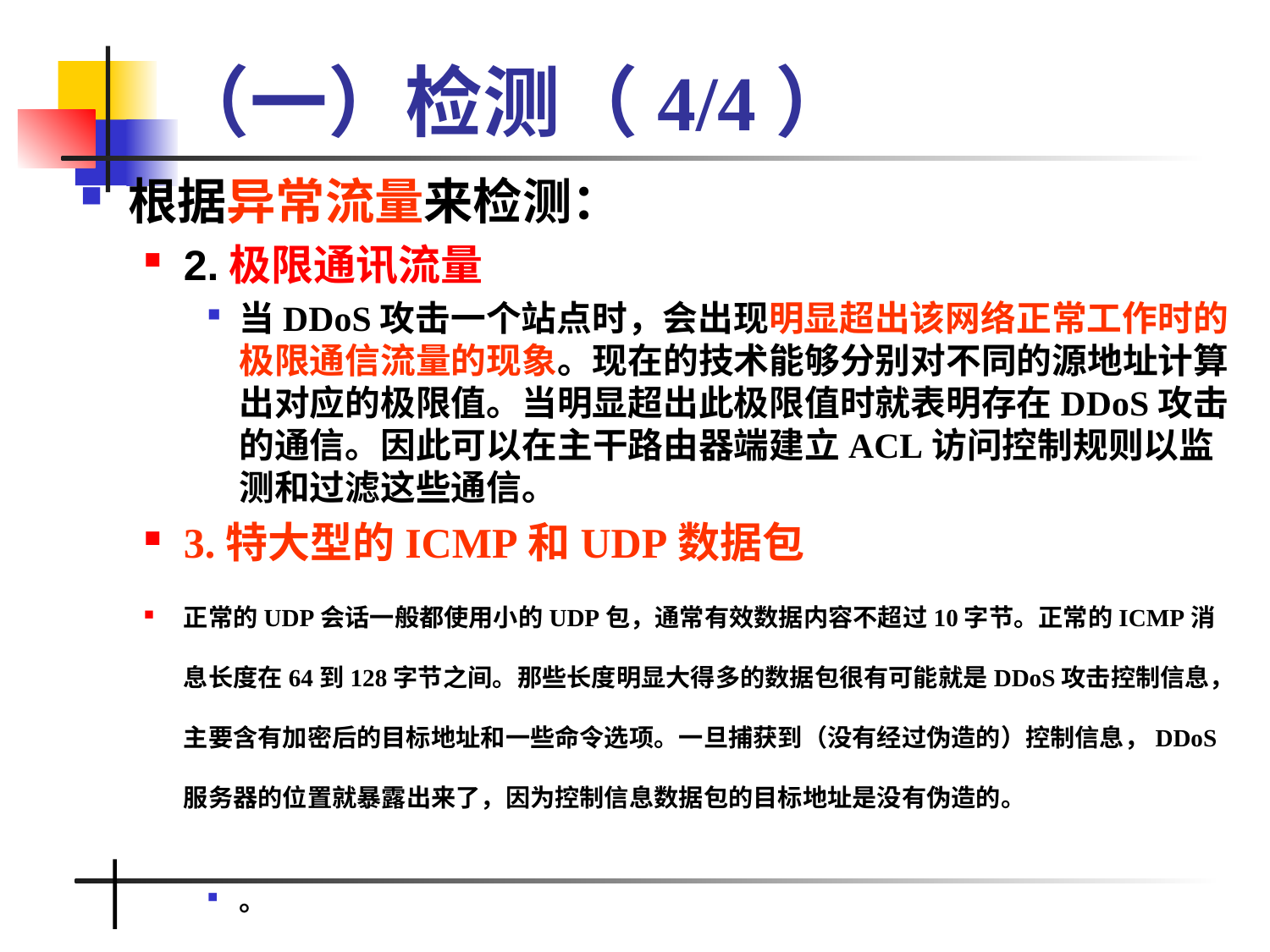

# （一）检测（4/4）
根据异常流量来检测：
2.极限通讯流量
当DDoS攻击一个站点时，会出现明显超出该网络正常工作时的极限通信流量的现象。现在的技术能够分别对不同的源地址计算出对应的极限值。当明显超出此极限值时就表明存在DDoS攻击的通信。因此可以在主干路由器端建立ACL访问控制规则以监测和过滤这些通信。
3.特大型的ICMP和UDP数据包
正常的UDP会话一般都使用小的UDP包，通常有效数据内容不超过10字节。正常的ICMP消息长度在64到128字节之间。那些长度明显大得多的数据包很有可能就是DDoS攻击控制信息，主要含有加密后的目标地址和一些命令选项。一旦捕获到（没有经过伪造的）控制信息，DDoS服务器的位置就暴露出来了，因为控制信息数据包的目标地址是没有伪造的。

。